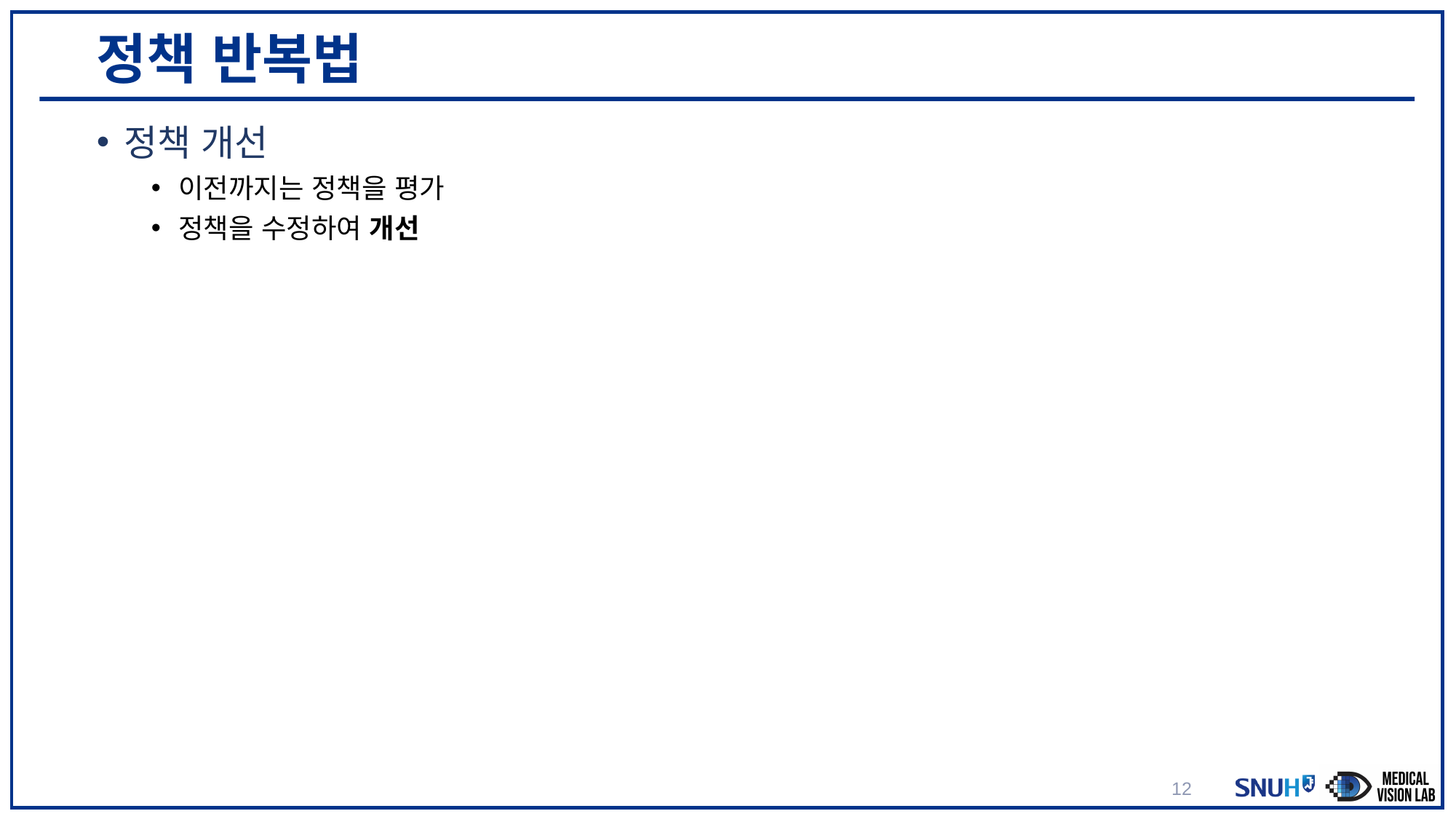

# 정책 반복법
정책 개선
이전까지는 정책을 평가
정책을 수정하여 개선

12